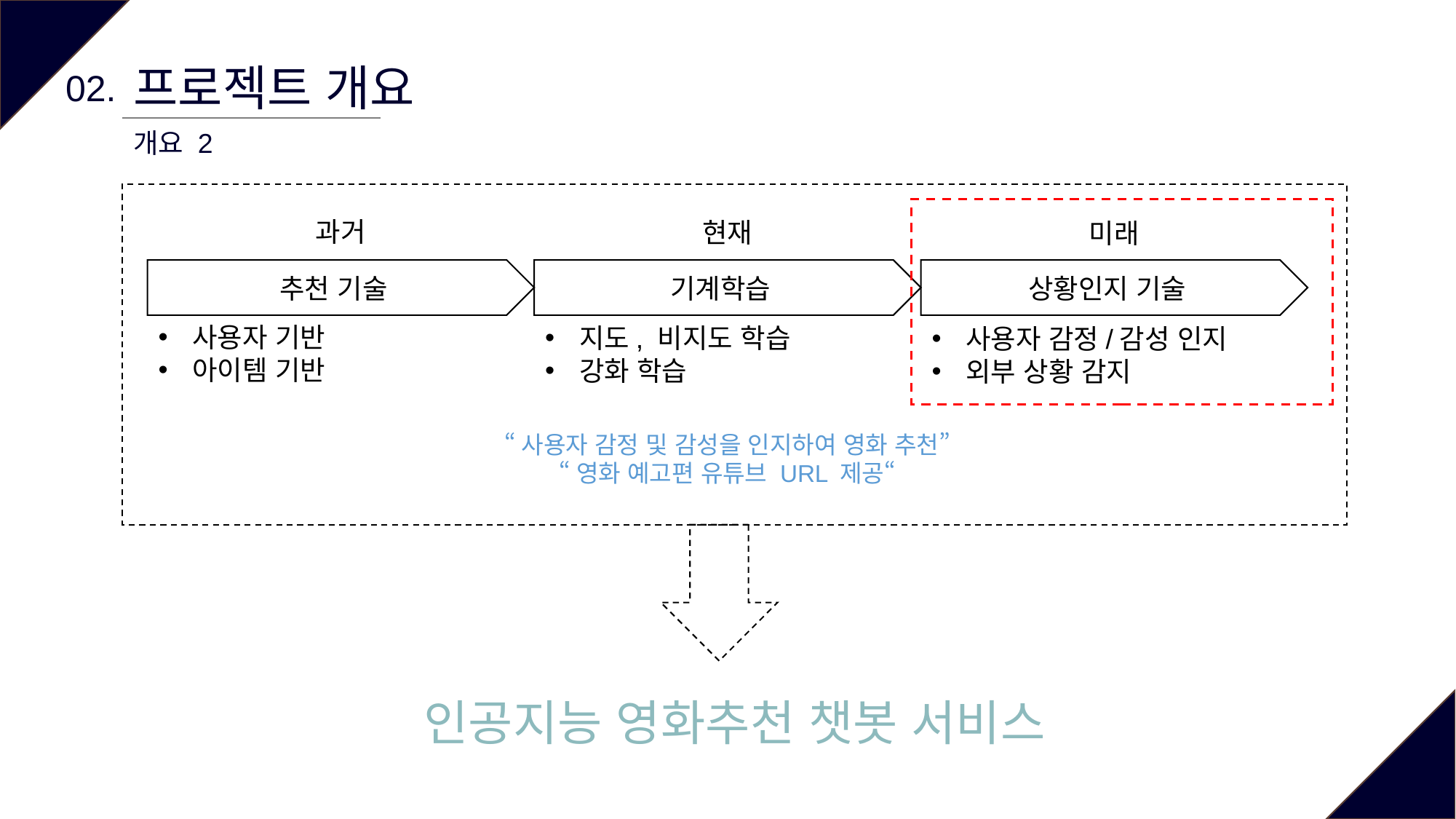

프로젝트 개요
02.
개요 2

과거
현재
미래
추천 기술
기계학습
상황인지 기술
사용자 기반
아이템 기반
지도, 비지도 학습
강화 학습
사용자 감정/감성 인지
외부 상황 감지
“사용자 감정 및 감성을 인지하여 영화 추천”
“영화 예고편 유튜브 URL 제공“

인공지능 영화추천 챗봇 서비스